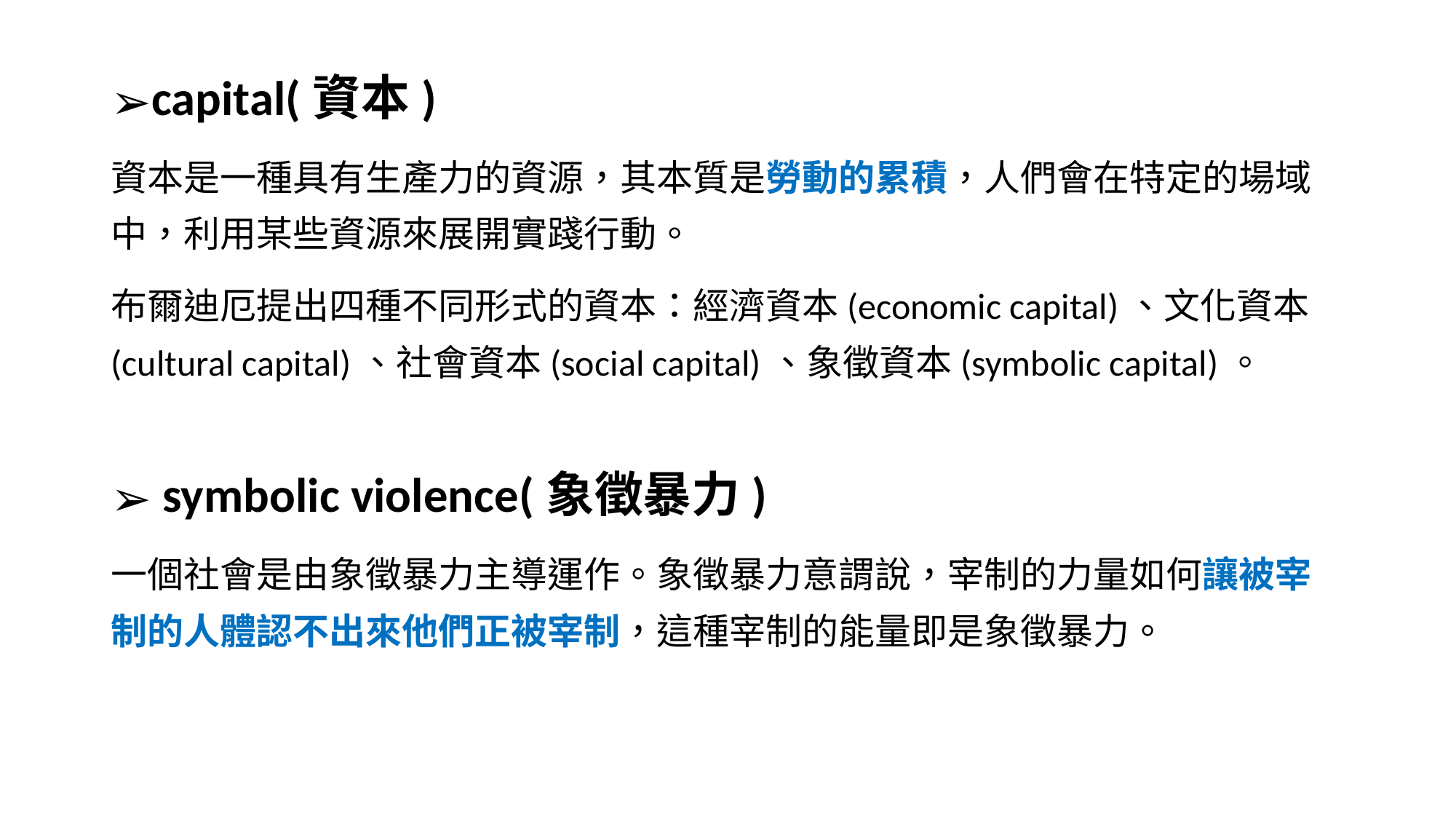

capital(資本)
資本是一種具有生產力的資源，其本質是勞動的累積，人們會在特定的場域中，利用某些資源來展開實踐行動。
布爾迪厄提出四種不同形式的資本：經濟資本(economic capital)、文化資本(cultural capital)、社會資本(social capital)、象徵資本(symbolic capital)。

 symbolic violence(象徵暴力)
一個社會是由象徵暴力主導運作。象徵暴力意謂說，宰制的力量如何讓被宰制的人體認不出來他們正被宰制，這種宰制的能量即是象徵暴力。